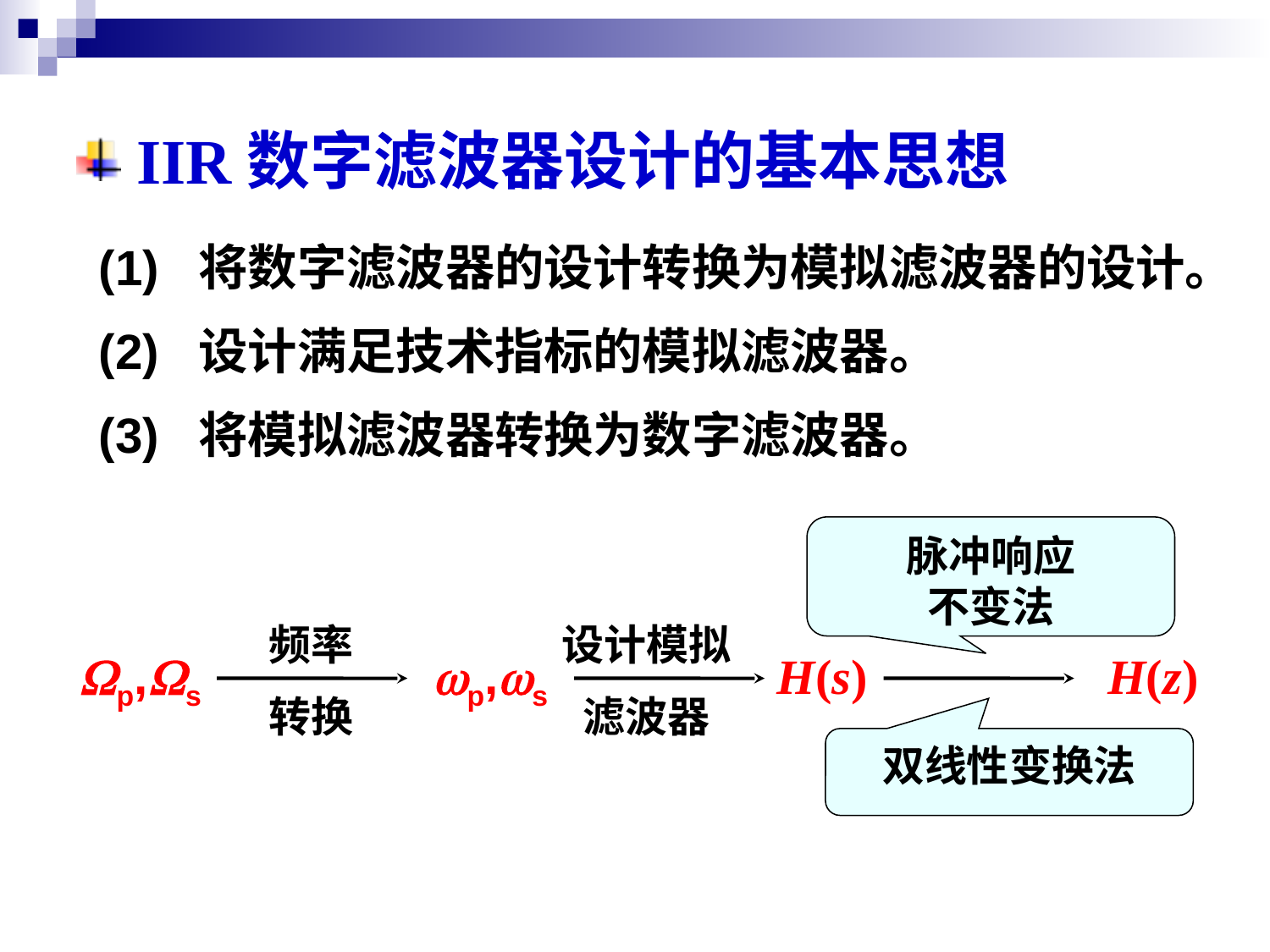

# IIR数字滤波器设计的基本思想
(1)  将数字滤波器的设计转换为模拟滤波器的设计。
(2)  设计满足技术指标的模拟滤波器。
(3)  将模拟滤波器转换为数字滤波器。
脉冲响应
不变法
频率
转换
设计模拟
滤波器
Ωp,Ωs
ωp,ωs
H(s)
H(z)

双线性变换法